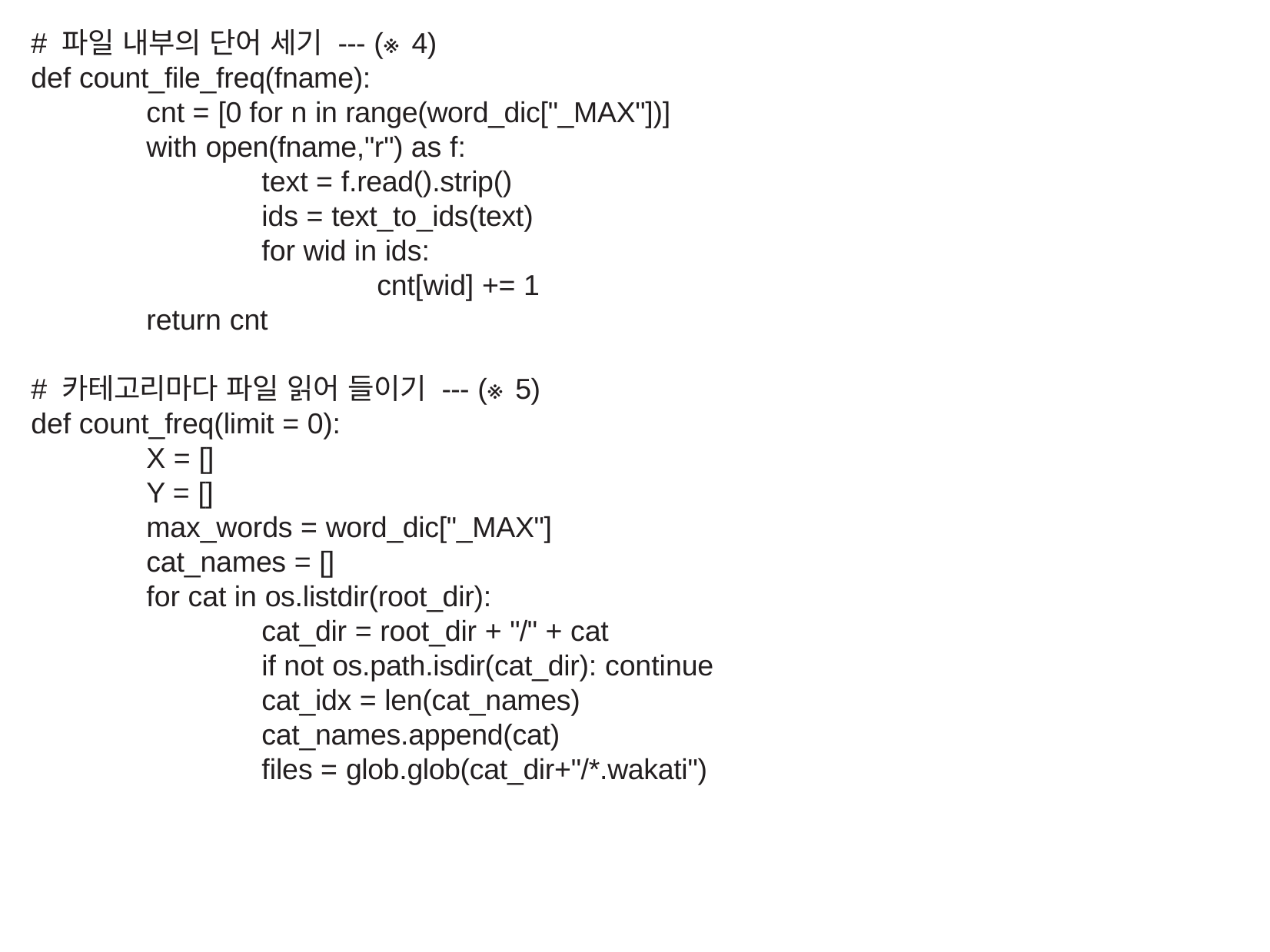

# 파일 내부의 단어 세기 --- (※4)
def count_file_freq(fname):
	cnt = [0 for n in range(word_dic["_MAX"])]
	with open(fname,"r") as f:
		text = f.read().strip()
		ids = text_to_ids(text)
		for wid in ids:
			cnt[wid] += 1
	return cnt

# 카테고리마다 파일 읽어 들이기 --- (※5)
def count_freq(limit = 0):
	X = []
	Y = []
	max_words = word_dic["_MAX"]
	cat_names = []
	for cat in os.listdir(root_dir):
		cat_dir = root_dir + "/" + cat
		if not os.path.isdir(cat_dir): continue
		cat_idx = len(cat_names)
		cat_names.append(cat)
		files = glob.glob(cat_dir+"/*.wakati")